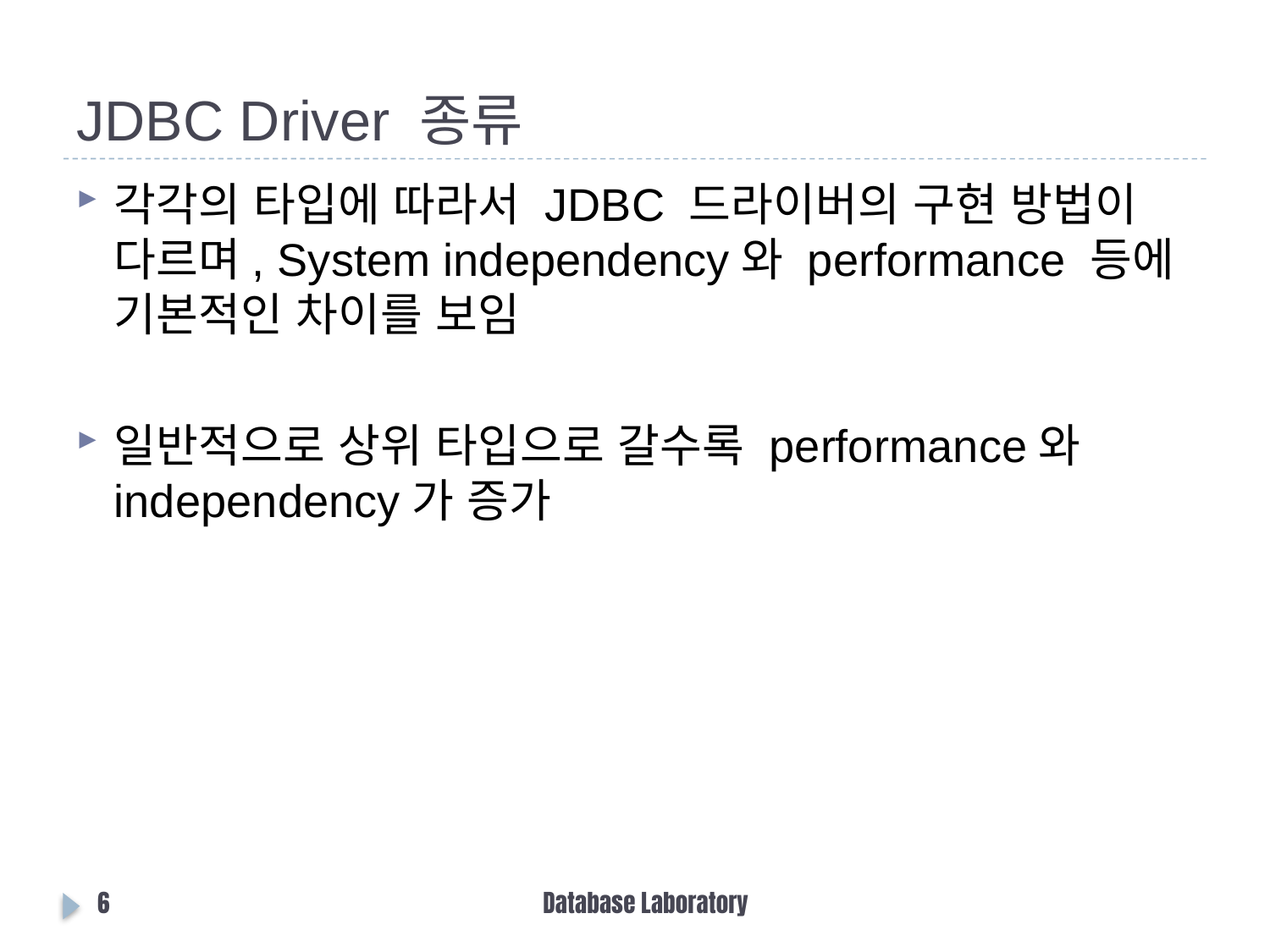

# JDBC Driver 종류
각각의 타입에 따라서 JDBC 드라이버의 구현 방법이 다르며, System independency와 performance 등에 기본적인 차이를 보임

일반적으로 상위 타입으로 갈수록 performance와 independency가 증가

6
Database Laboratory